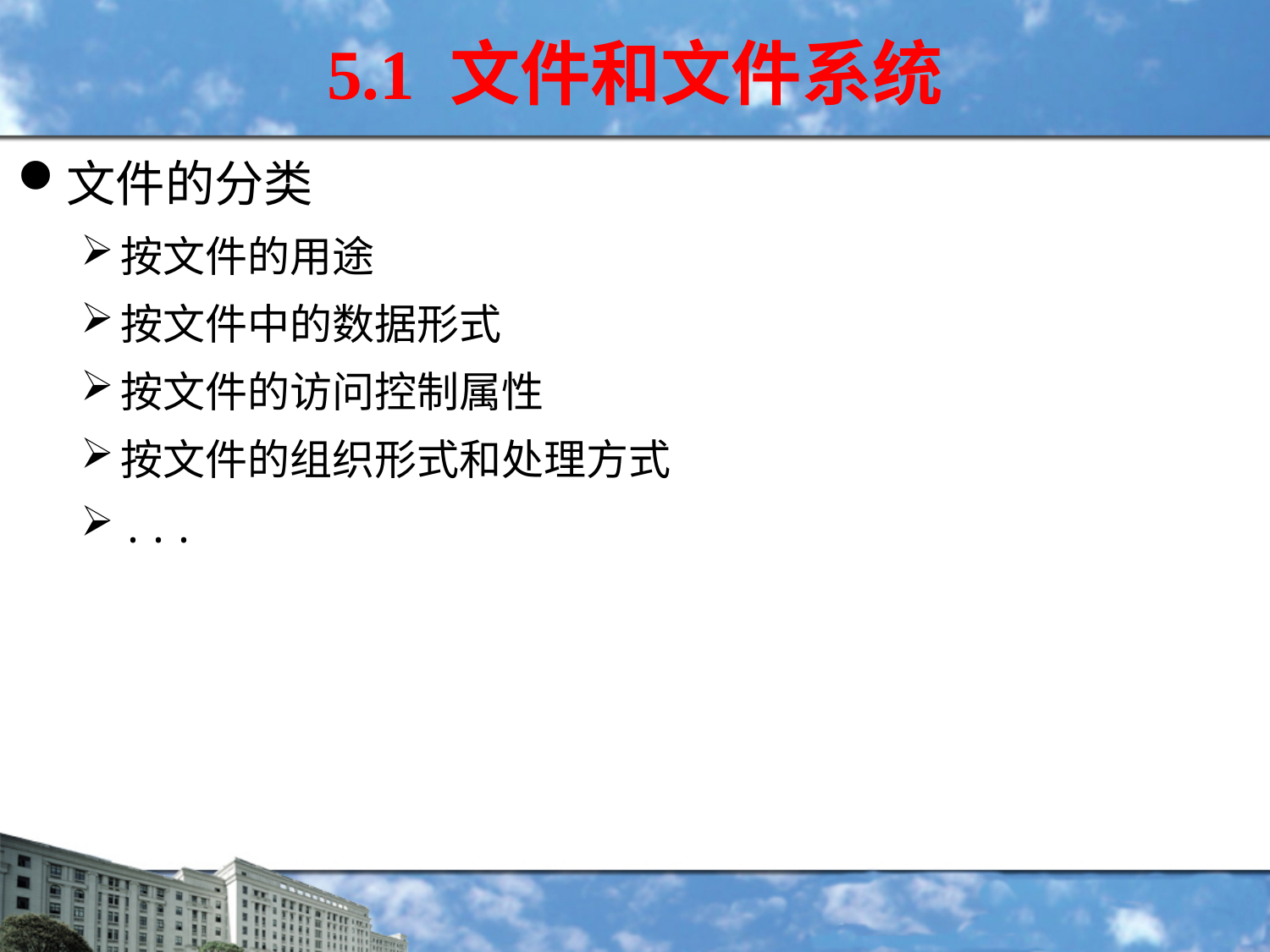

5.1 文件和文件系统
文件的分类
按文件的用途
按文件中的数据形式
按文件的访问控制属性
按文件的组织形式和处理方式
...